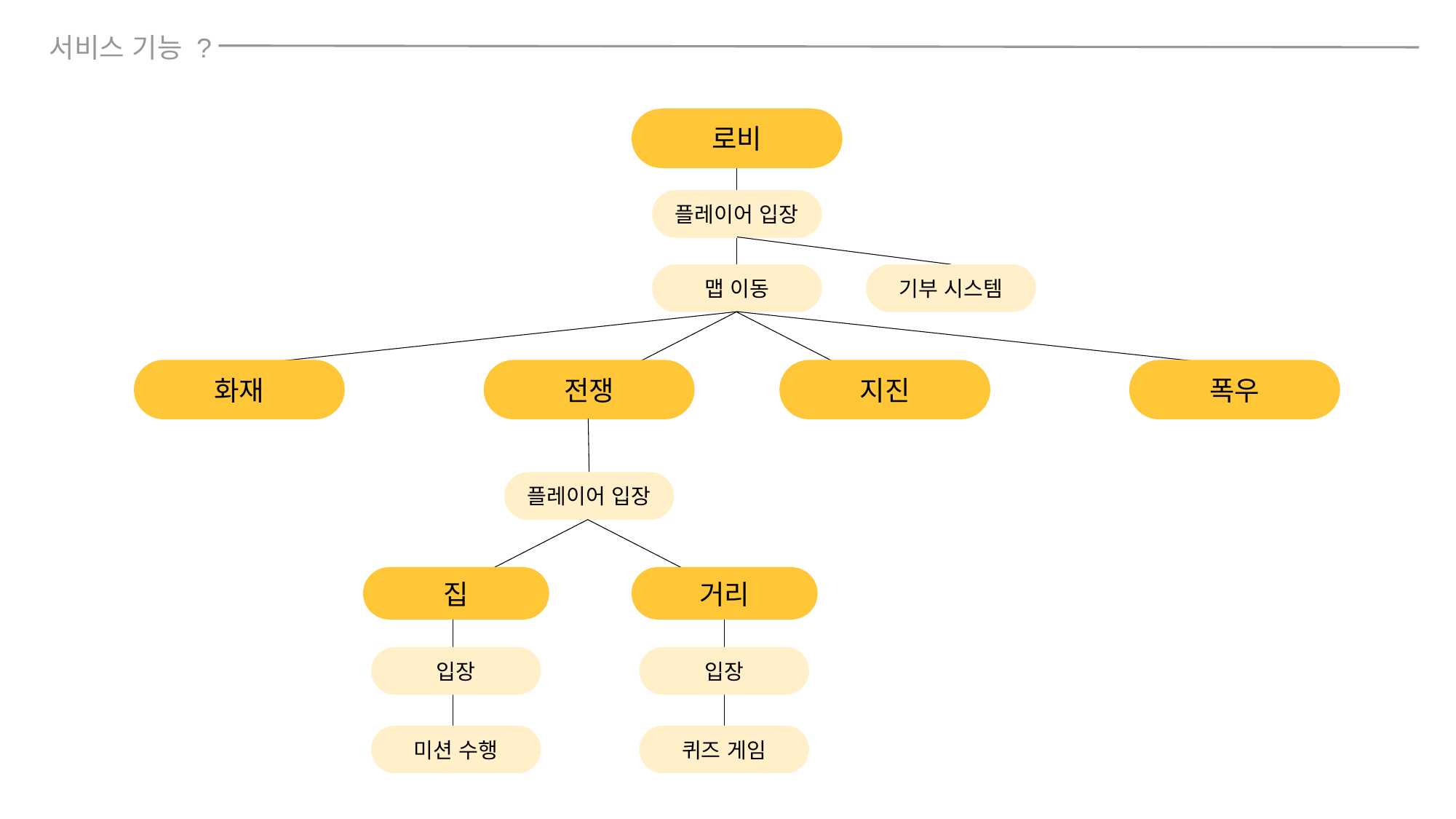

서비스 기능 ?
로비
플레이어 입장
맵 이동
기부 시스템
화재
전쟁
지진
폭우
플레이어 입장
집
거리
입장
입장
미션 수행
퀴즈 게임